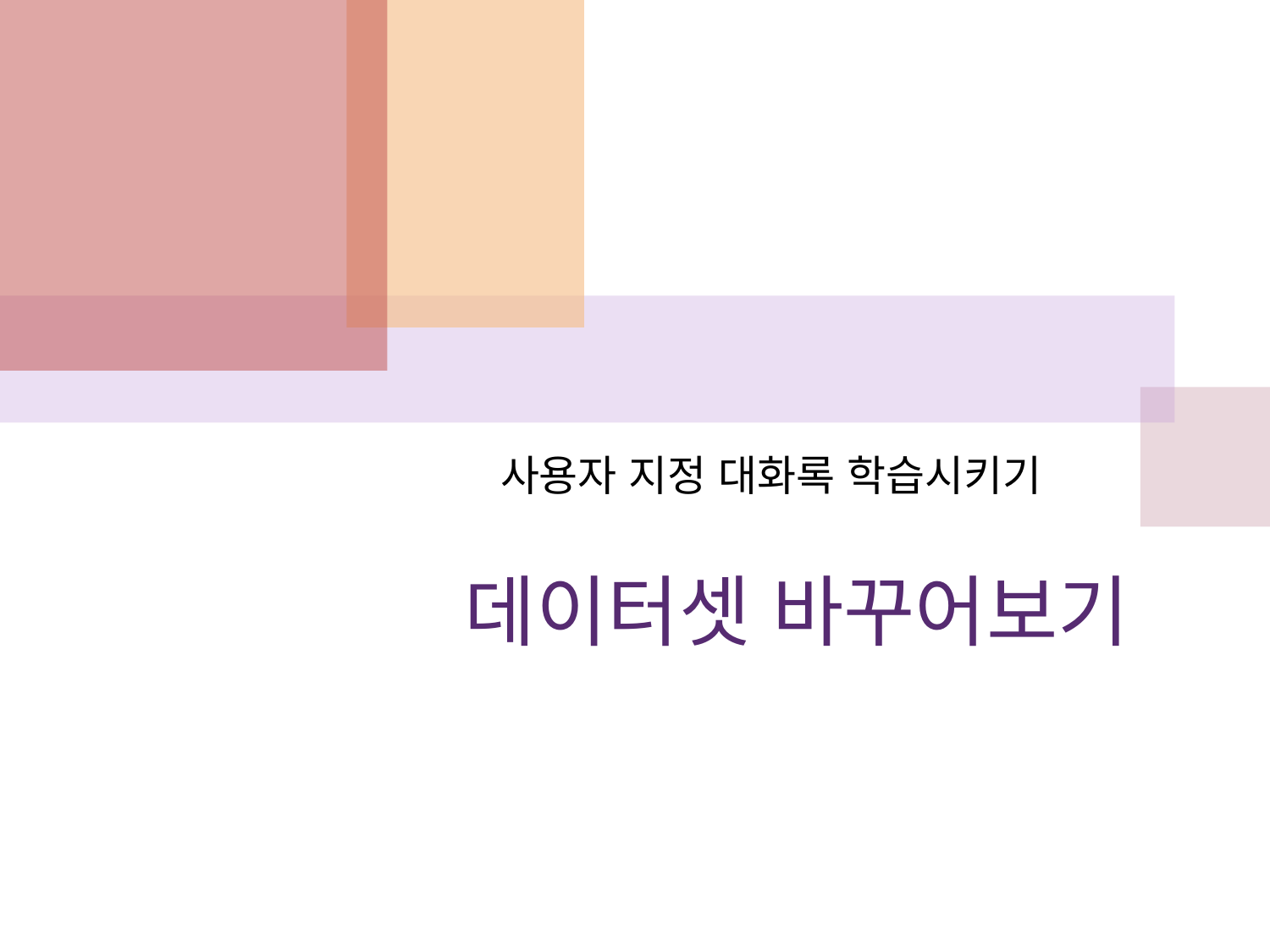

사용자 지정 대화록 학습시키기
# 데이터셋 바꾸어보기